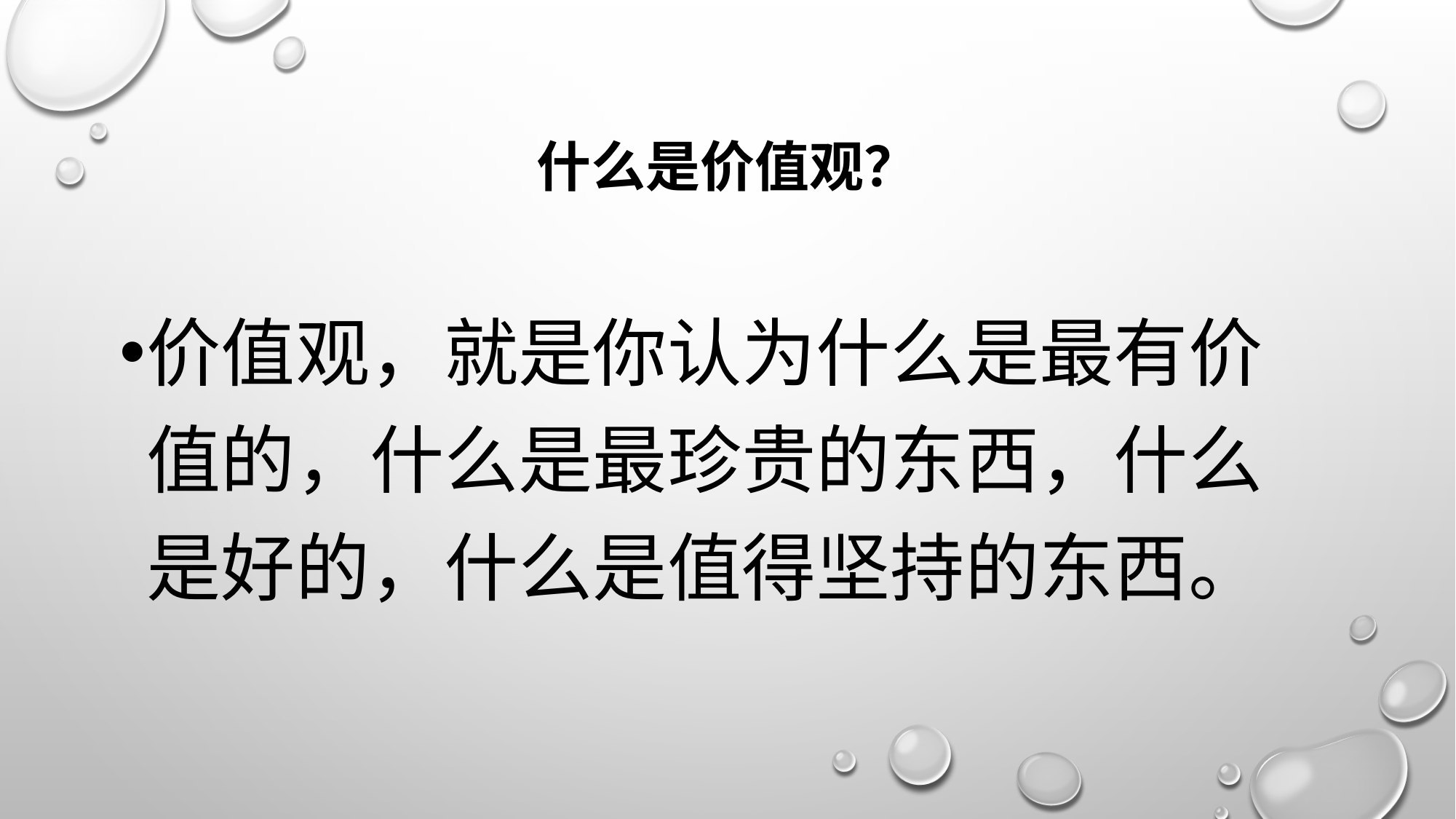

# 什么是价值观？
价值观，就是你认为什么是最有价值的，什么是最珍贵的东西，什么是好的，什么是值得坚持的东西。